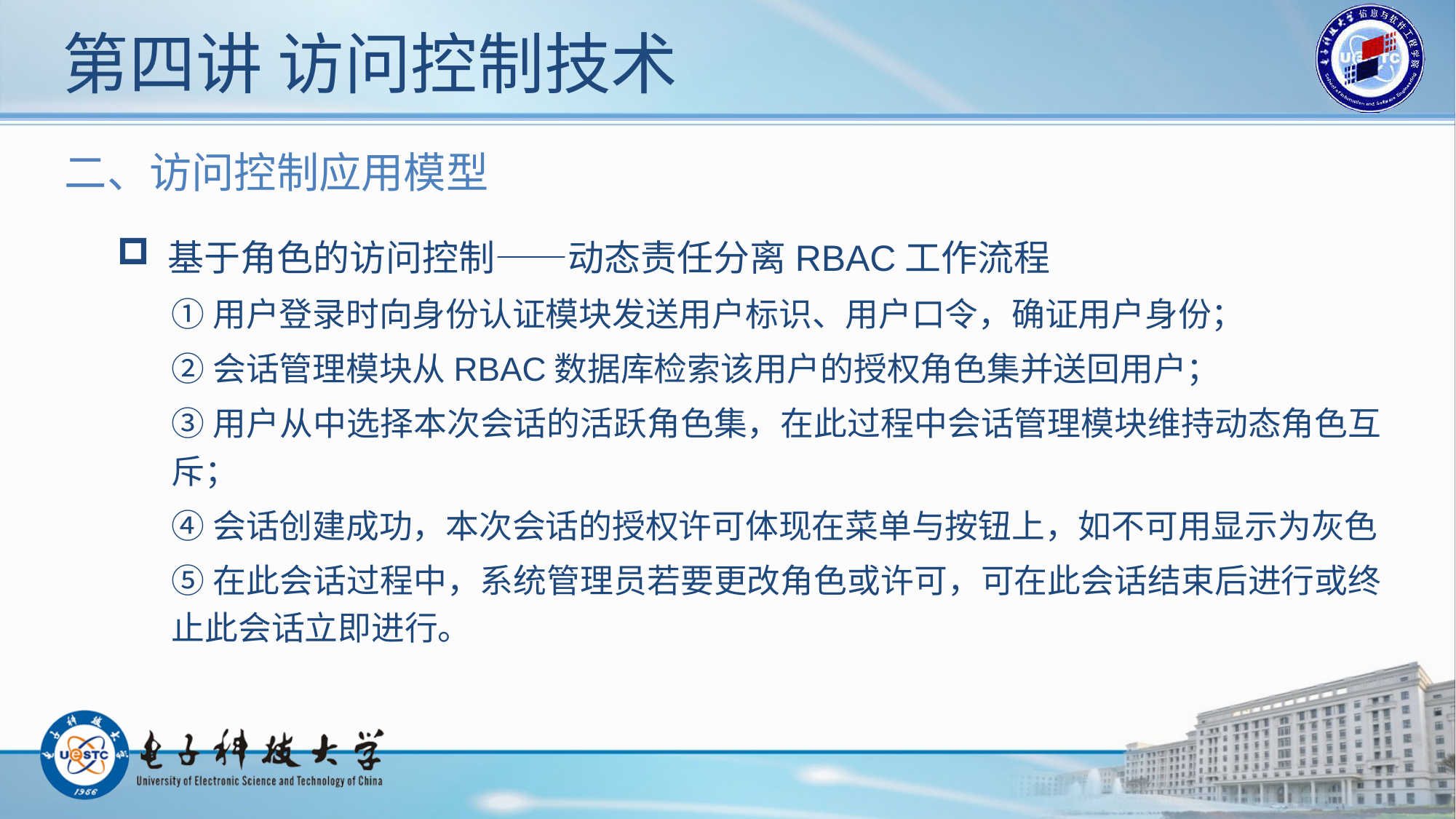

# 第四讲 访问控制技术
二、访问控制应用模型
 基于角色的访问控制——动态责任分离RBAC工作流程
①用户登录时向身份认证模块发送用户标识、用户口令，确证用户身份；
②会话管理模块从RBAC数据库检索该用户的授权角色集并送回用户；
③用户从中选择本次会话的活跃角色集，在此过程中会话管理模块维持动态角色互斥；
④会话创建成功，本次会话的授权许可体现在菜单与按钮上，如不可用显示为灰色
⑤在此会话过程中，系统管理员若要更改角色或许可，可在此会话结束后进行或终止此会话立即进行。